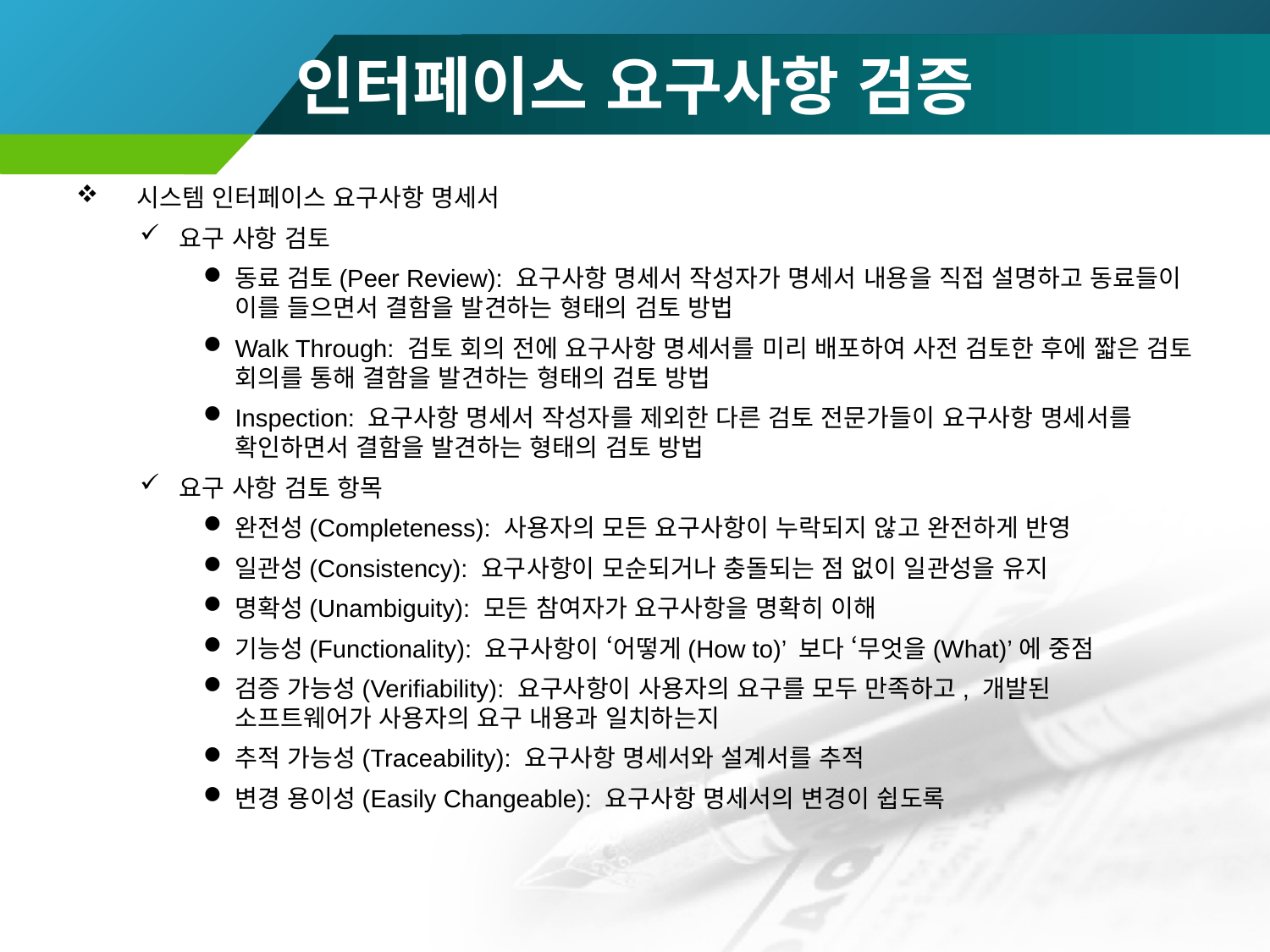

# 인터페이스 요구사항 검증
 시스템 인터페이스 요구사항 명세서
요구 사항 검토
동료 검토(Peer Review): 요구사항 명세서 작성자가 명세서 내용을 직접 설명하고 동료들이 이를 들으면서 결함을 발견하는 형태의 검토 방법
Walk Through: 검토 회의 전에 요구사항 명세서를 미리 배포하여 사전 검토한 후에 짧은 검토 회의를 통해 결함을 발견하는 형태의 검토 방법
Inspection: 요구사항 명세서 작성자를 제외한 다른 검토 전문가들이 요구사항 명세서를 확인하면서 결함을 발견하는 형태의 검토 방법
요구 사항 검토 항목
완전성(Completeness): 사용자의 모든 요구사항이 누락되지 않고 완전하게 반영
일관성(Consistency): 요구사항이 모순되거나 충돌되는 점 없이 일관성을 유지
명확성(Unambiguity): 모든 참여자가 요구사항을 명확히 이해
기능성(Functionality): 요구사항이 ‘어떻게(How to)’ 보다 ‘무엇을(What)’에 중점
검증 가능성(Verifiability): 요구사항이 사용자의 요구를 모두 만족하고, 개발된 소프트웨어가 사용자의 요구 내용과 일치하는지
추적 가능성(Traceability): 요구사항 명세서와 설계서를 추적
변경 용이성(Easily Changeable): 요구사항 명세서의 변경이 쉽도록